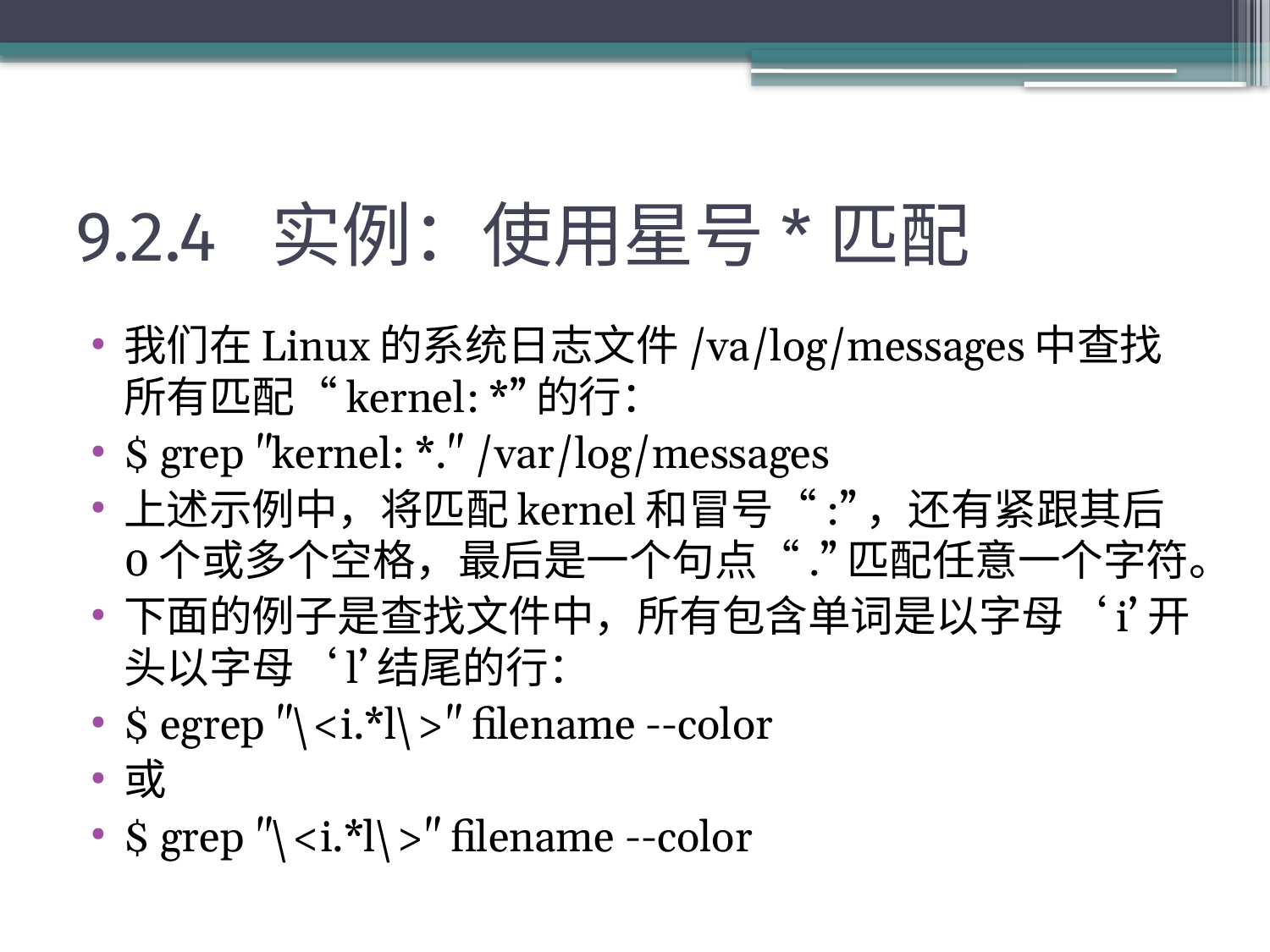

# 9.2.4  实例：使用星号*匹配
我们在Linux的系统日志文件/va/log/messages中查找所有匹配“kernel: *”的行：
$ grep "kernel: *." /var/log/messages
上述示例中，将匹配kernel和冒号“:”，还有紧跟其后0个或多个空格，最后是一个句点“.”匹配任意一个字符。
下面的例子是查找文件中，所有包含单词是以字母‘i’开头以字母‘l’结尾的行：
$ egrep "\<i.*l\>" filename --color
或
$ grep "\<i.*l\>" filename --color